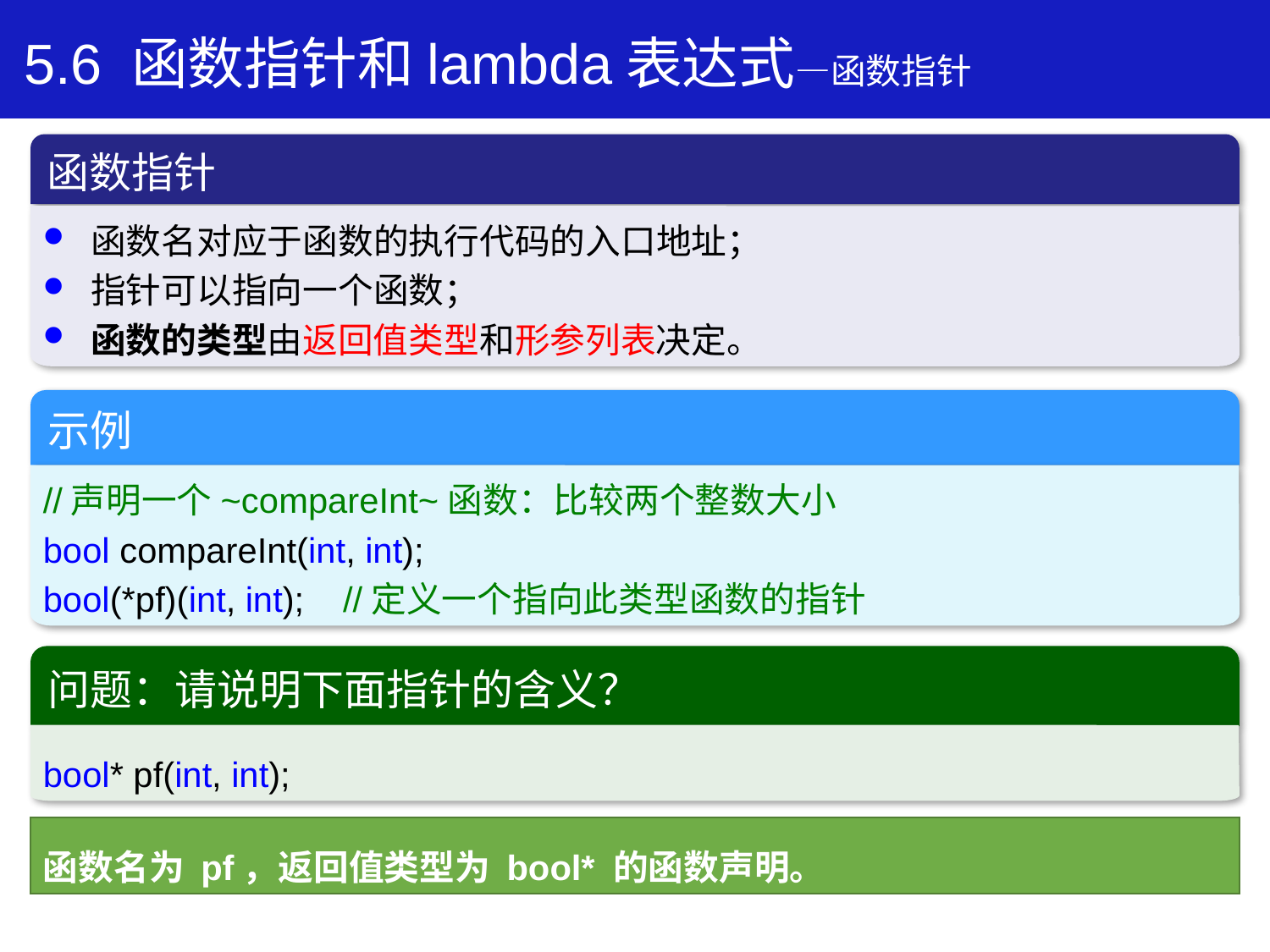

5.6 函数指针和lambda表达式—函数指针
函数指针
函数名对应于函数的执行代码的入口地址；
指针可以指向一个函数；
函数的类型由返回值类型和形参列表决定。
示例
//声明一个~compareInt~函数：比较两个整数大小
bool compareInt(int, int);
bool(*pf)(int, int);    //定义一个指向此类型函数的指针
问题：请说明下面指针的含义？
bool* pf(int, int);
函数名为 pf，返回值类型为 bool* 的函数声明。
52